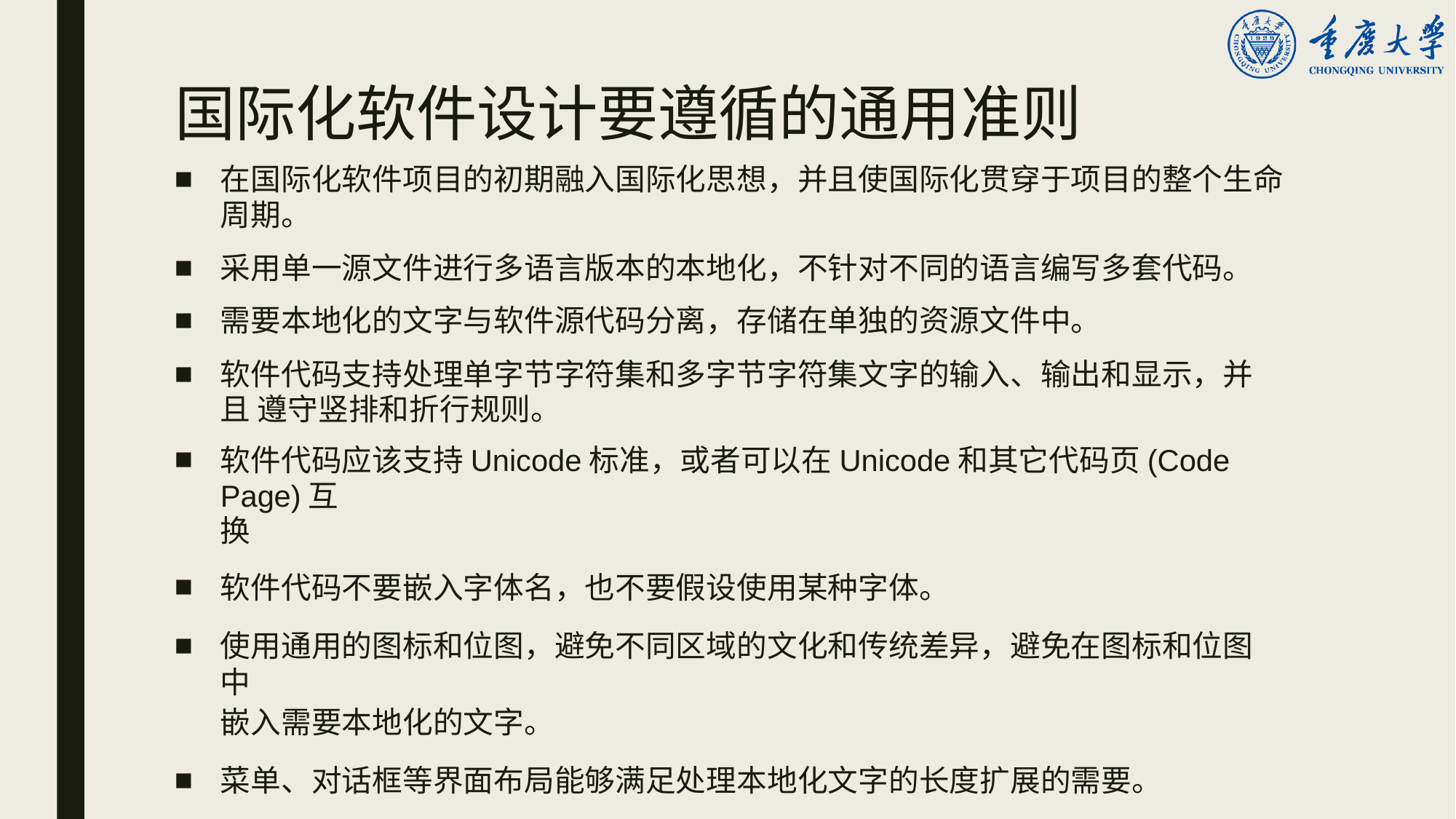

# 国际化软件设计要遵循的通用准则
在国际化软件项目的初期融入国际化思想，并且使国际化贯穿于项目的整个生命
周期。
采用单一源文件进行多语言版本的本地化，不针对不同的语言编写多套代码。
需要本地化的文字与软件源代码分离，存储在单独的资源文件中。
软件代码支持处理单字节字符集和多字节字符集文字的输入、输出和显示，并且 遵守竖排和折行规则。
软件代码应该支持Unicode标准，或者可以在Unicode和其它代码页(Code Page)互
换
软件代码不要嵌入字体名，也不要假设使用某种字体。
使用通用的图标和位图，避免不同区域的文化和传统差异，避免在图标和位图中
嵌入需要本地化的文字。
菜单、对话框等界面布局能够满足处理本地化文字的长度扩展的需要。